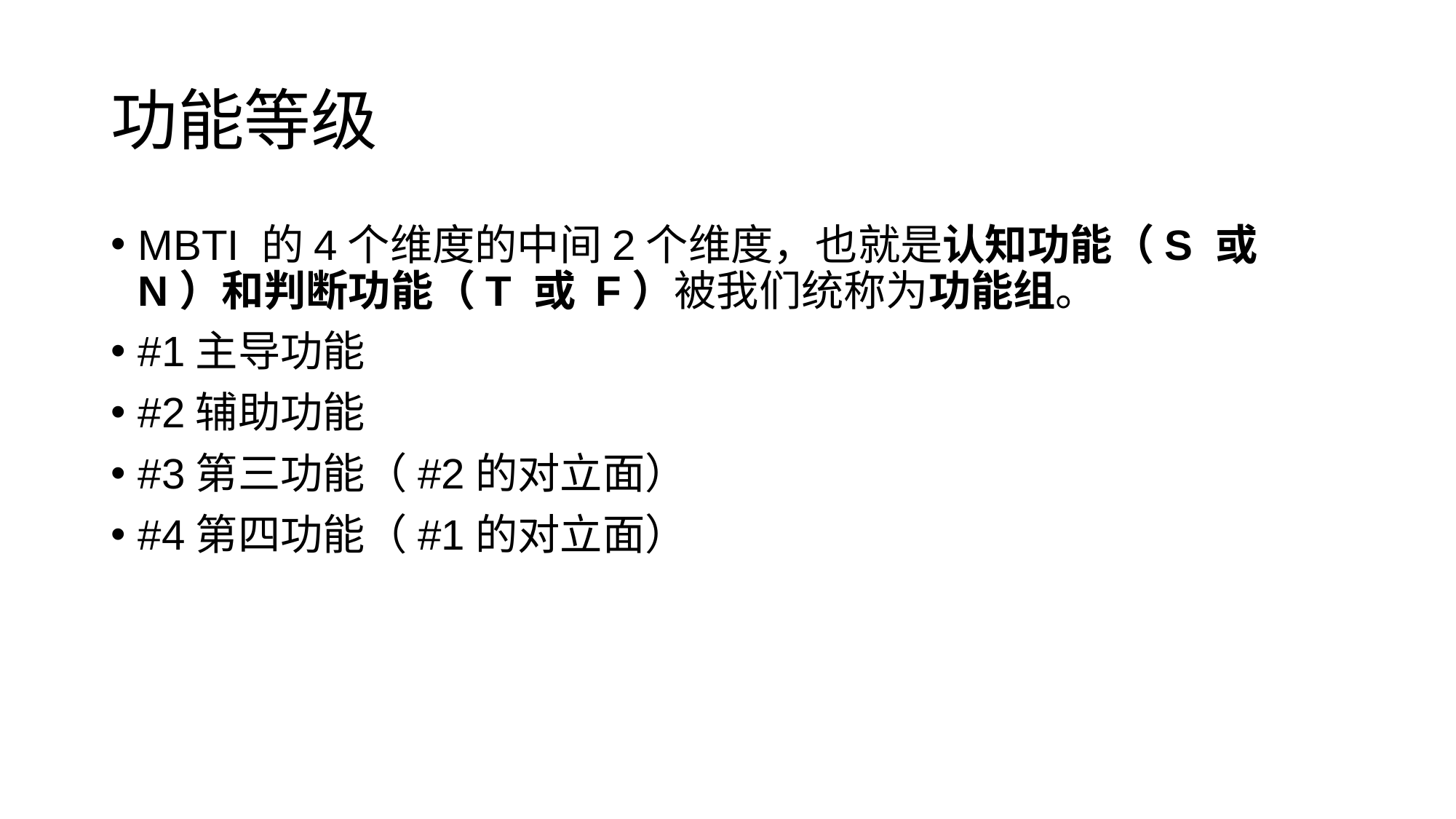

# 功能等级
MBTI 的4个维度的中间2个维度，也就是认知功能（S 或 N）和判断功能（T 或 F）被我们统称为功能组。
#1主导功能
#2辅助功能
#3第三功能（#2的对立面）
#4第四功能（#1的对立面）